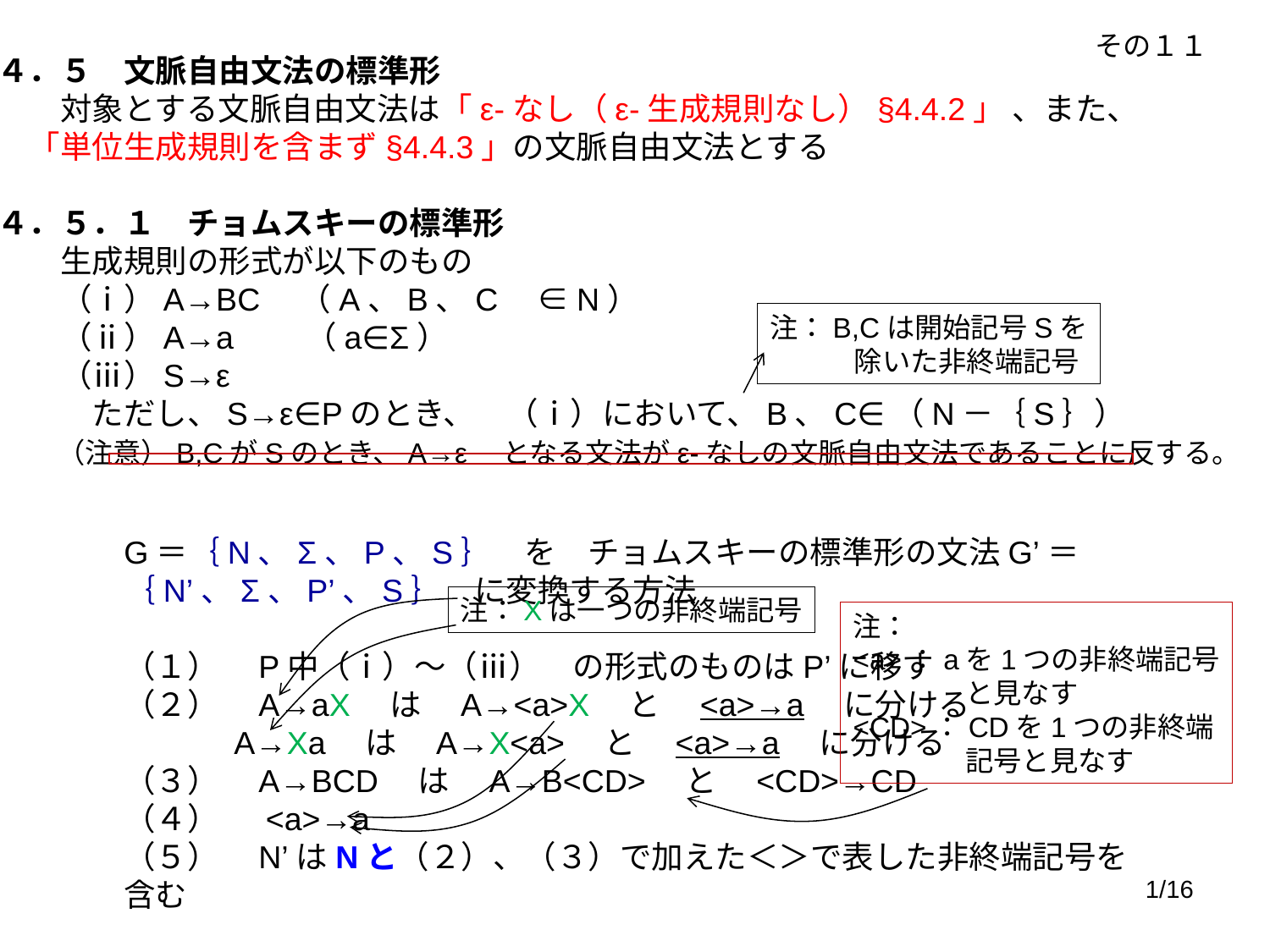

その１１
４．５　文脈自由文法の標準形
　　対象とする文脈自由文法は「ε-なし（ε-生成規則なし）§4.4.2」 、また、
　「単位生成規則を含まず§4.4.3」の文脈自由文法とする

４．５．１　チョムスキーの標準形
　　生成規則の形式が以下のもの
　　（ⅰ）A→BC　（A、B、C　∈N）
　　（ⅱ）A→a　　（a∈Σ）
　　（ⅲ）S→ε
　　　ただし、S→ε∈Pのとき、　（ⅰ）において、B、C∈（N－｛S｝）
　　（注意）B,CがSのとき、A→ε　となる文法がε-なしの文脈自由文法であることに反する。
注：B,Cは開始記号Sを
　　　除いた非終端記号

G＝｛N、Σ、P、S｝　を　チョムスキーの標準形の文法G’＝｛N’、Σ、P’、S｝　に変換する方法

（１）　P中（ⅰ）～（ⅲ）　の形式のものはP’に移す
（２）　A→aX　は　A→<a>X　と　<a>→a　に分ける
　　　 A→Xa　は　A→X<a>　と　<a>→a　に分ける
（３）　A→BCD　は　A→B<CD>　と　<CD>→CD
（４）　 <a>→a
（５）　N’はNと（２）、（３）で加えた＜＞で表した非終端記号を含む
注：Xは一つの非終端記号
注：
<a>：aを1つの非終端記号
　　　　と見なす
<CD>：CDを1つの非終端
　　　　記号と見なす

1/16